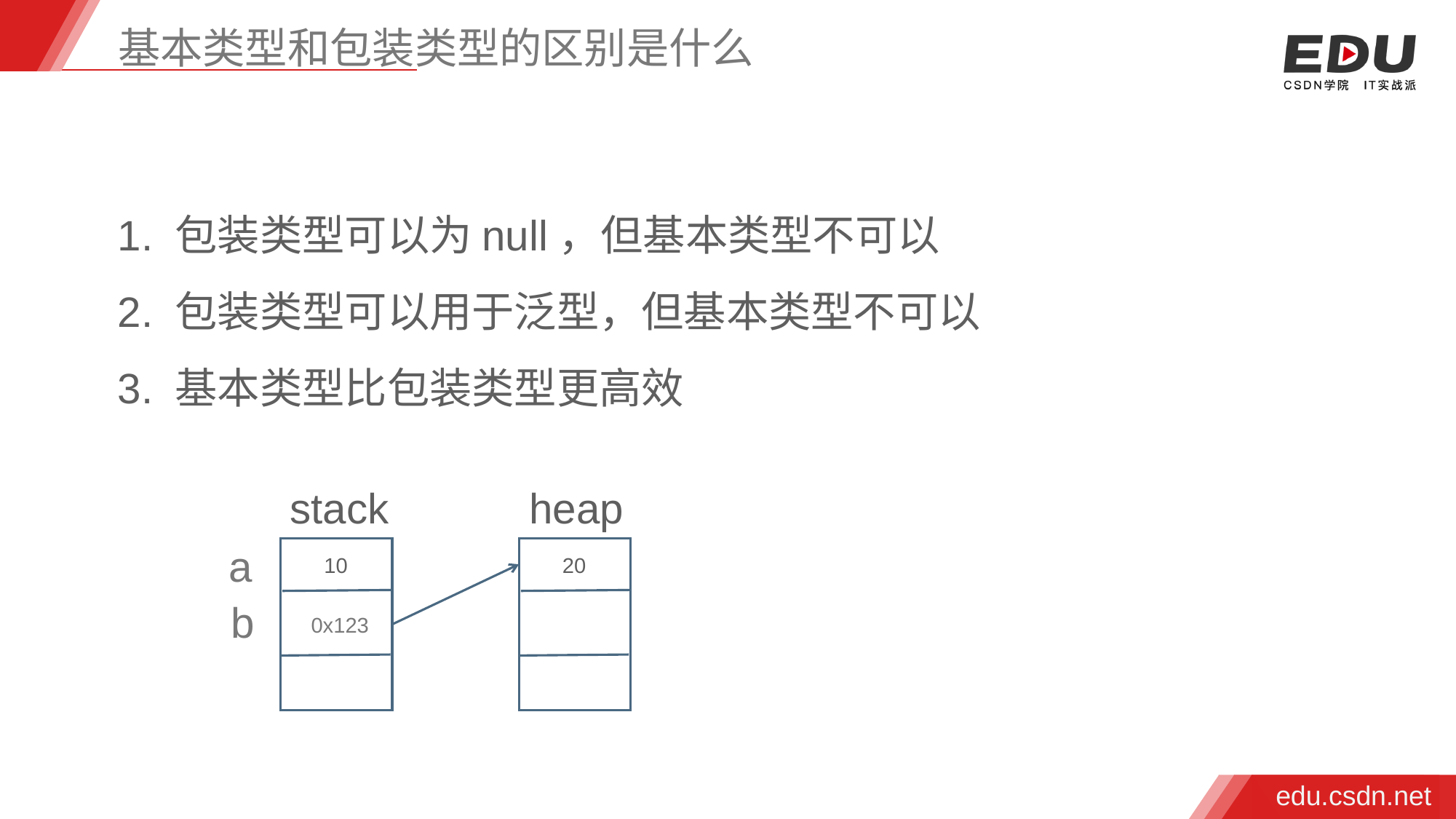

基本类型和包装类型的区别是什么
1. 包装类型可以为null，但基本类型不可以
2. 包装类型可以用于泛型，但基本类型不可以
3. 基本类型比包装类型更高效
stack
heap
a

10
20
b
0x123